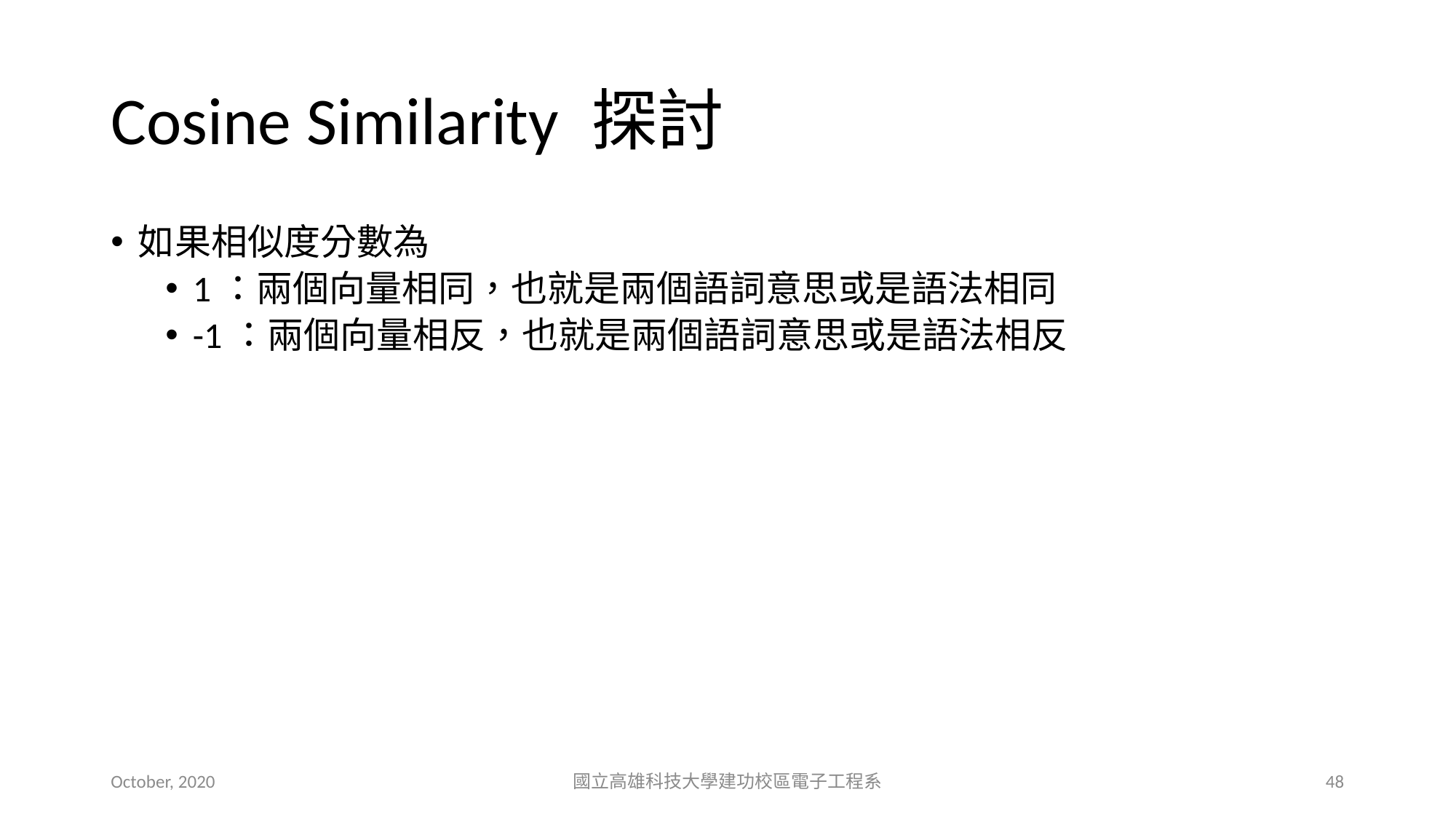

# Cosine Similarity 探討
如果相似度分數為
1：兩個向量相同，也就是兩個語詞意思或是語法相同
-1：兩個向量相反，也就是兩個語詞意思或是語法相反
October, 2020
國立高雄科技大學建功校區電子工程系
48